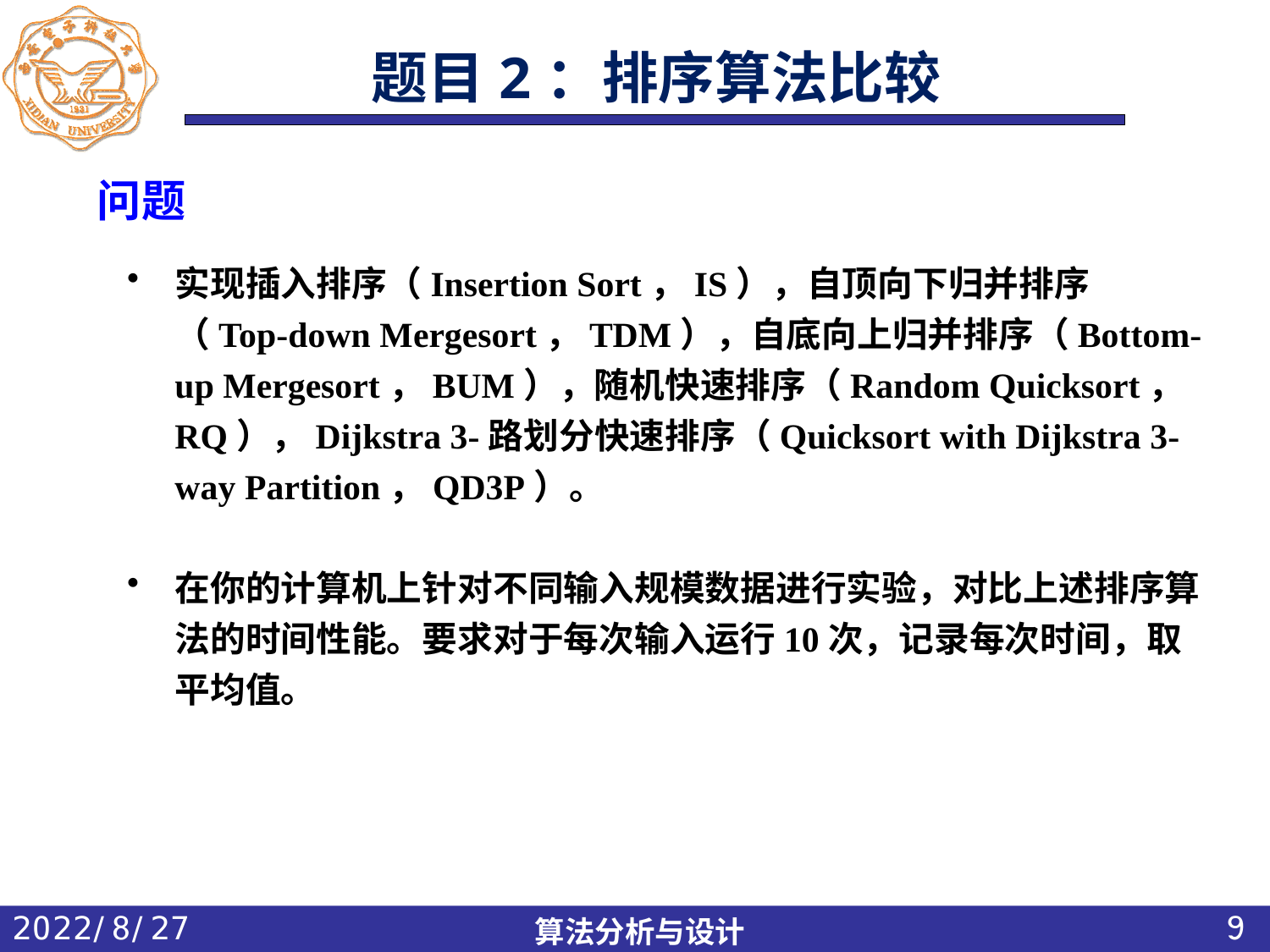

# 题目2：排序算法比较
问题
实现插入排序（Insertion Sort，IS），自顶向下归并排序（Top-down Mergesort，TDM），自底向上归并排序（Bottom-up Mergesort，BUM），随机快速排序（Random Quicksort，RQ），Dijkstra 3-路划分快速排序（Quicksort with Dijkstra 3-way Partition，QD3P）。

在你的计算机上针对不同输入规模数据进行实验，对比上述排序算法的时间性能。要求对于每次输入运行10次，记录每次时间，取平均值。
2022/8/27
9